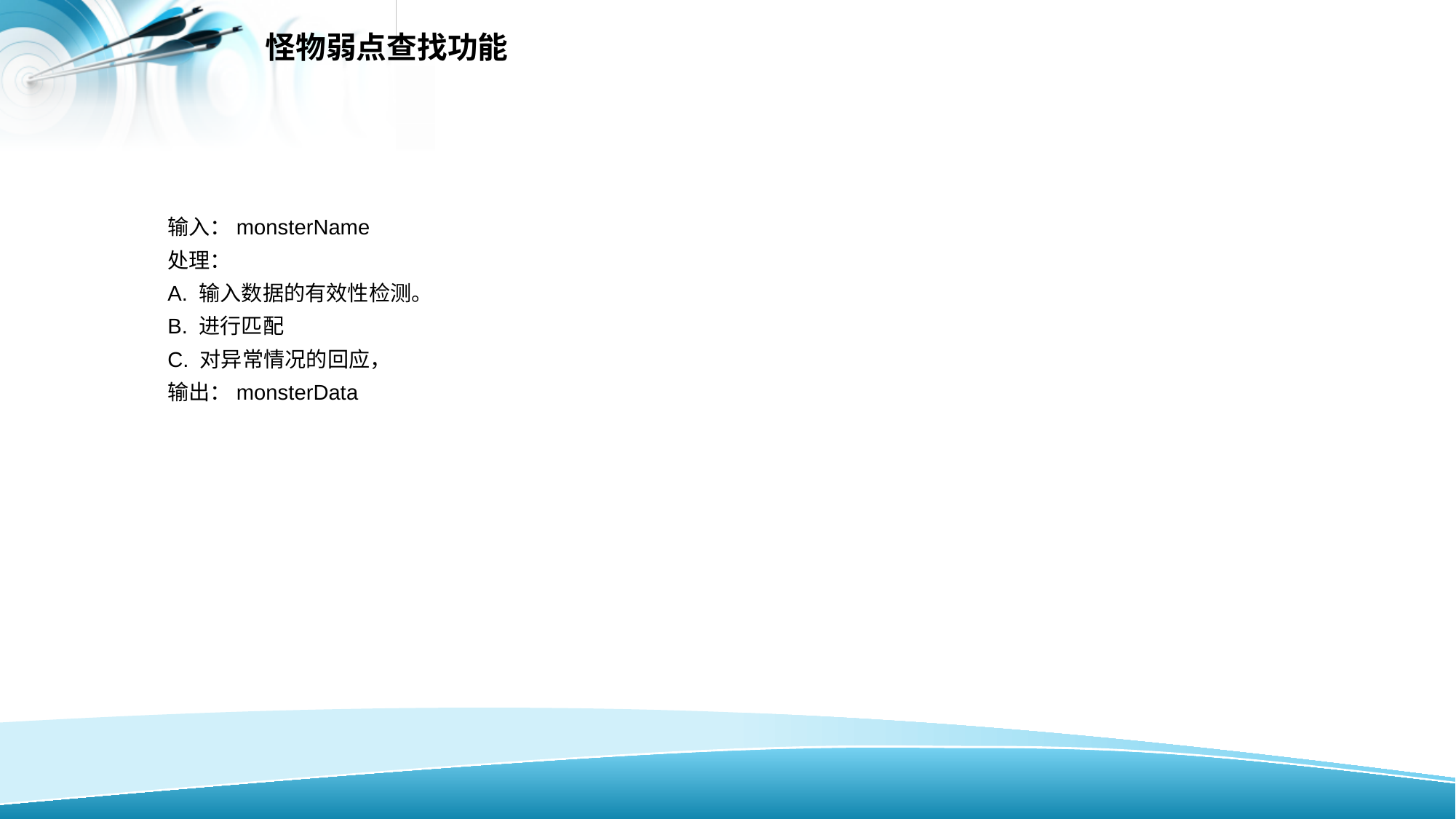

怪物弱点查找功能
输入：monsterName
处理：
A. 输入数据的有效性检测。
B. 进行匹配
C. 对异常情况的回应，
输出：monsterData